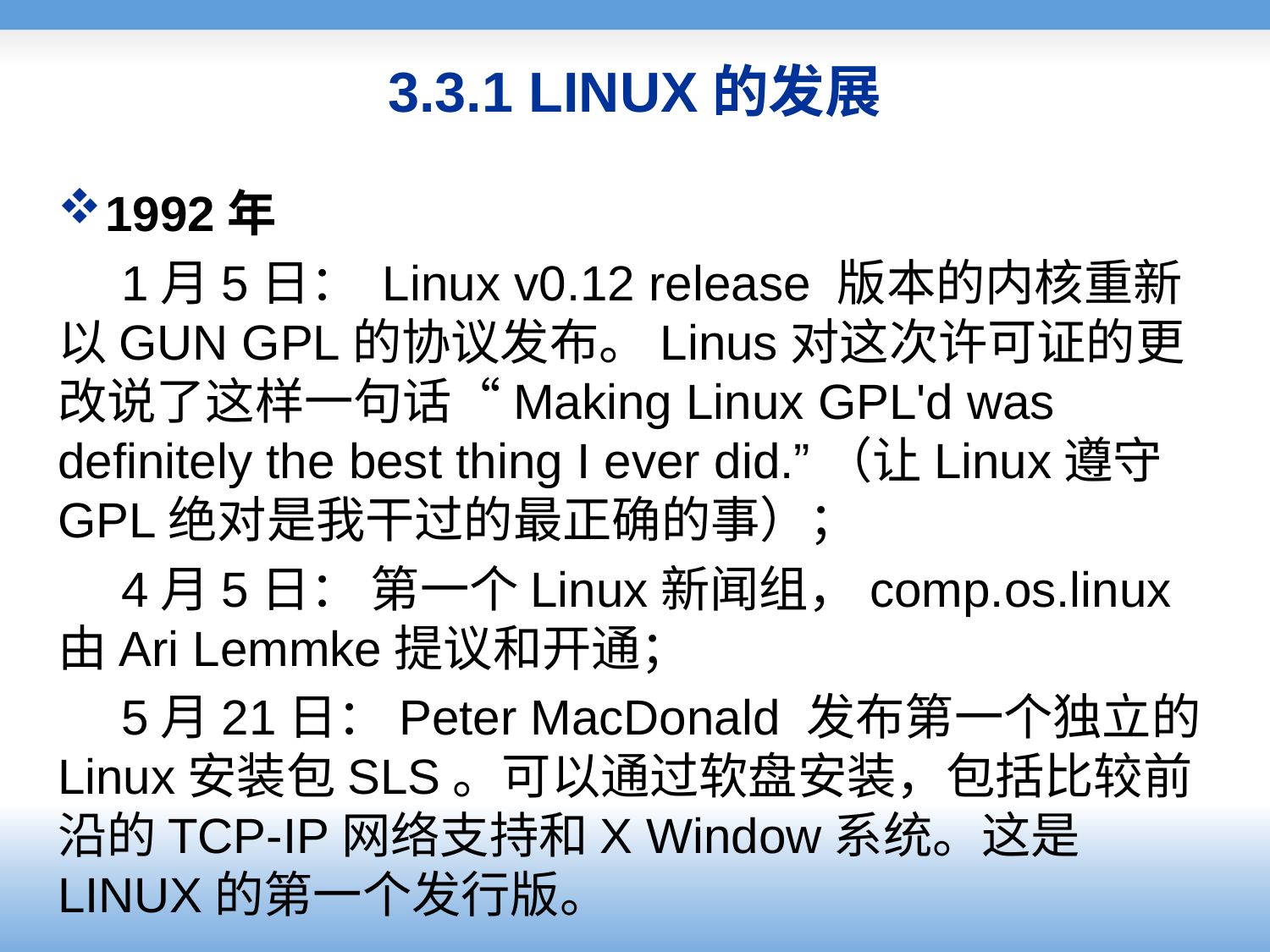

# 3.3.1 LINUX的发展
1992年
1月5日： Linux v0.12 release 版本的内核重新以GUN GPL的协议发布。Linus对这次许可证的更改说了这样一句话“Making Linux GPL'd was definitely the best thing I ever did.”（让Linux遵守GPL绝对是我干过的最正确的事）；
4月5日： 第一个Linux新闻组，comp.os.linux由Ari Lemmke提议和开通；
5月21日：Peter MacDonald 发布第一个独立的Linux安装包SLS。可以通过软盘安装，包括比较前沿的TCP-IP网络支持和X Window系统。这是LINUX的第一个发行版。